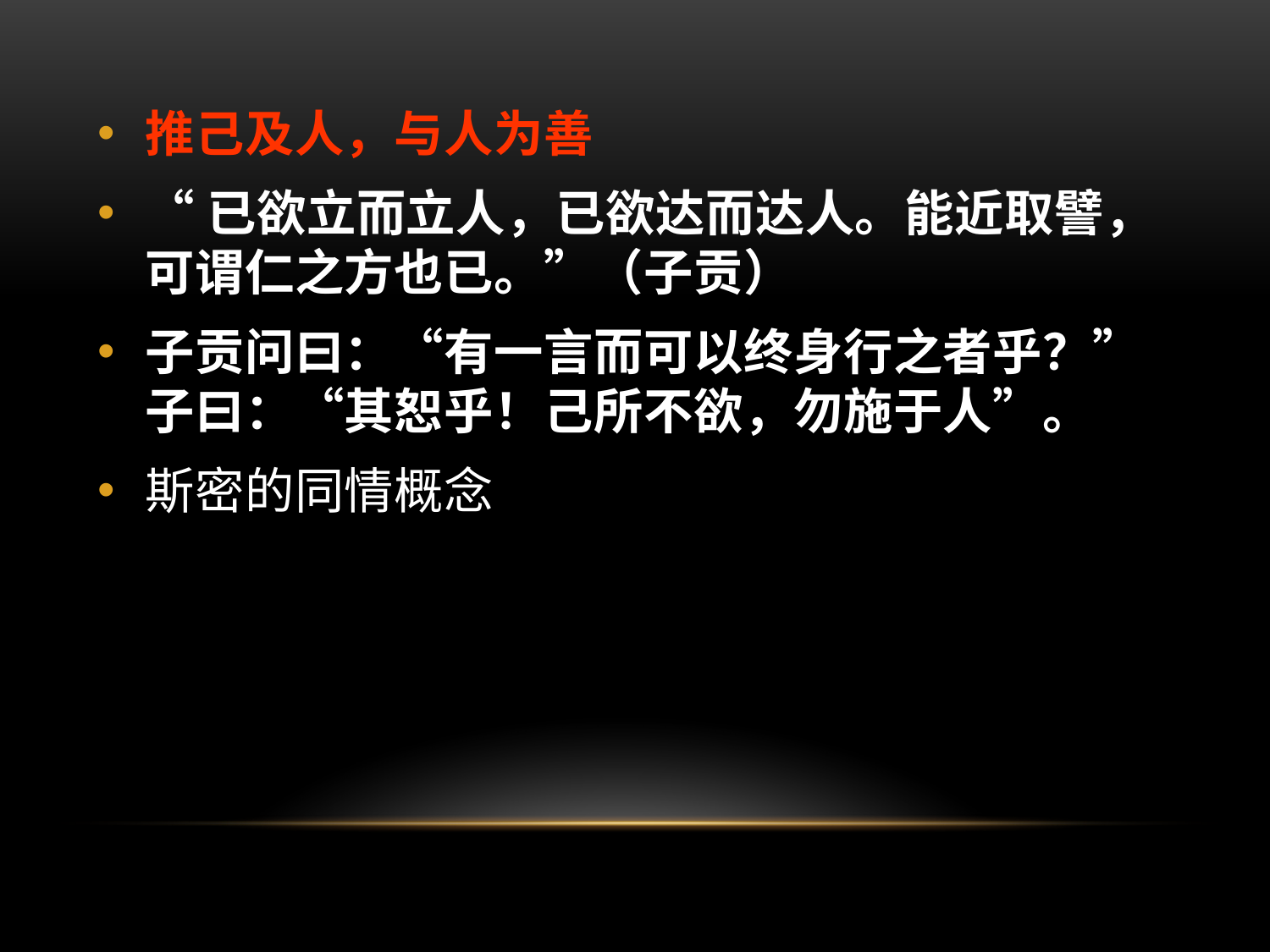

推己及人，与人为善
“已欲立而立人，已欲达而达人。能近取譬，可谓仁之方也已。”（子贡）
子贡问曰：“有一言而可以终身行之者乎？”子曰：“其恕乎！己所不欲，勿施于人”。
斯密的同情概念